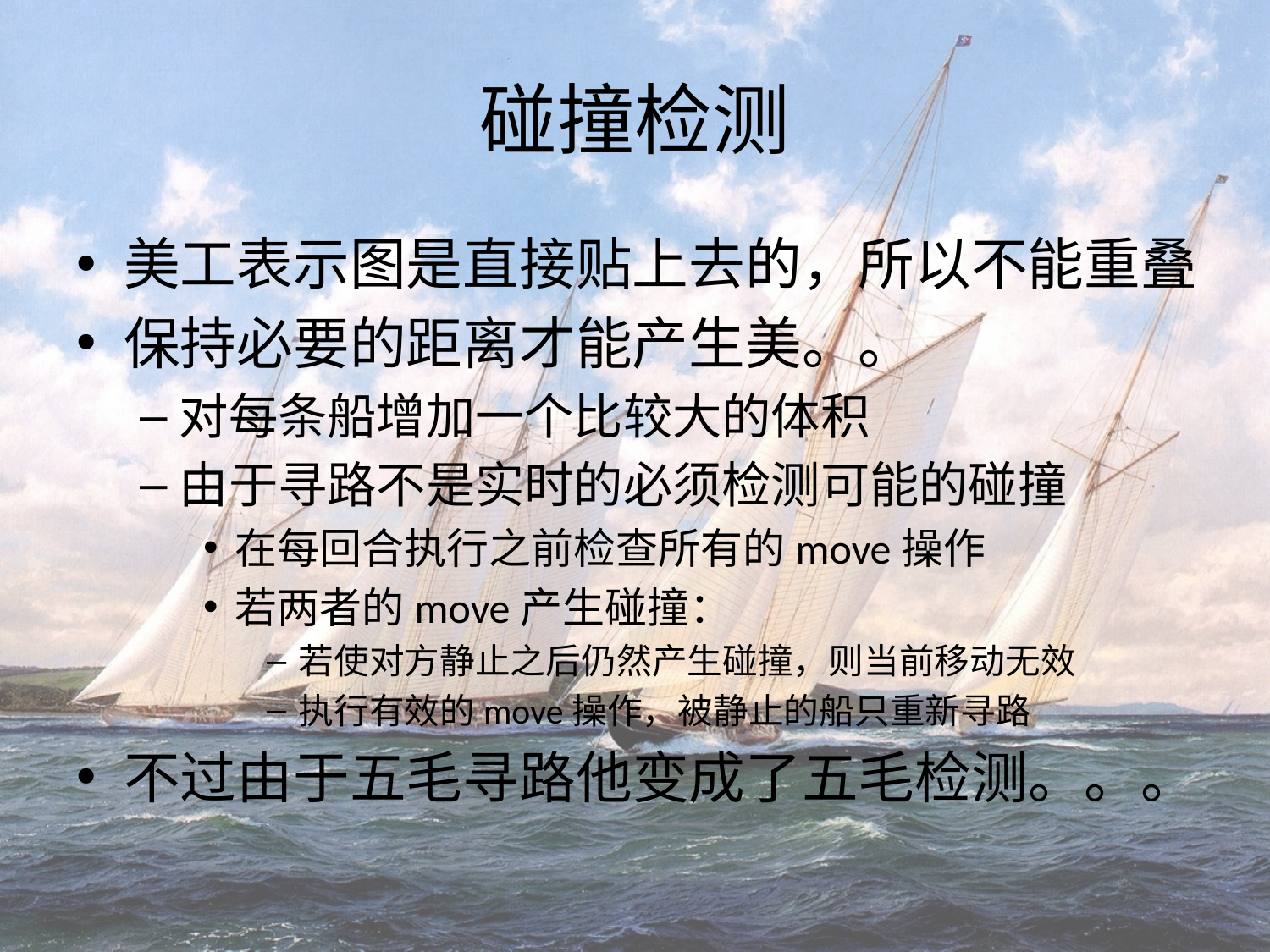

# 碰撞检测
美工表示图是直接贴上去的，所以不能重叠
保持必要的距离才能产生美。。
对每条船增加一个比较大的体积
由于寻路不是实时的必须检测可能的碰撞
在每回合执行之前检查所有的move操作
若两者的move产生碰撞：
若使对方静止之后仍然产生碰撞，则当前移动无效
执行有效的move操作，被静止的船只重新寻路
不过由于五毛寻路他变成了五毛检测。。。